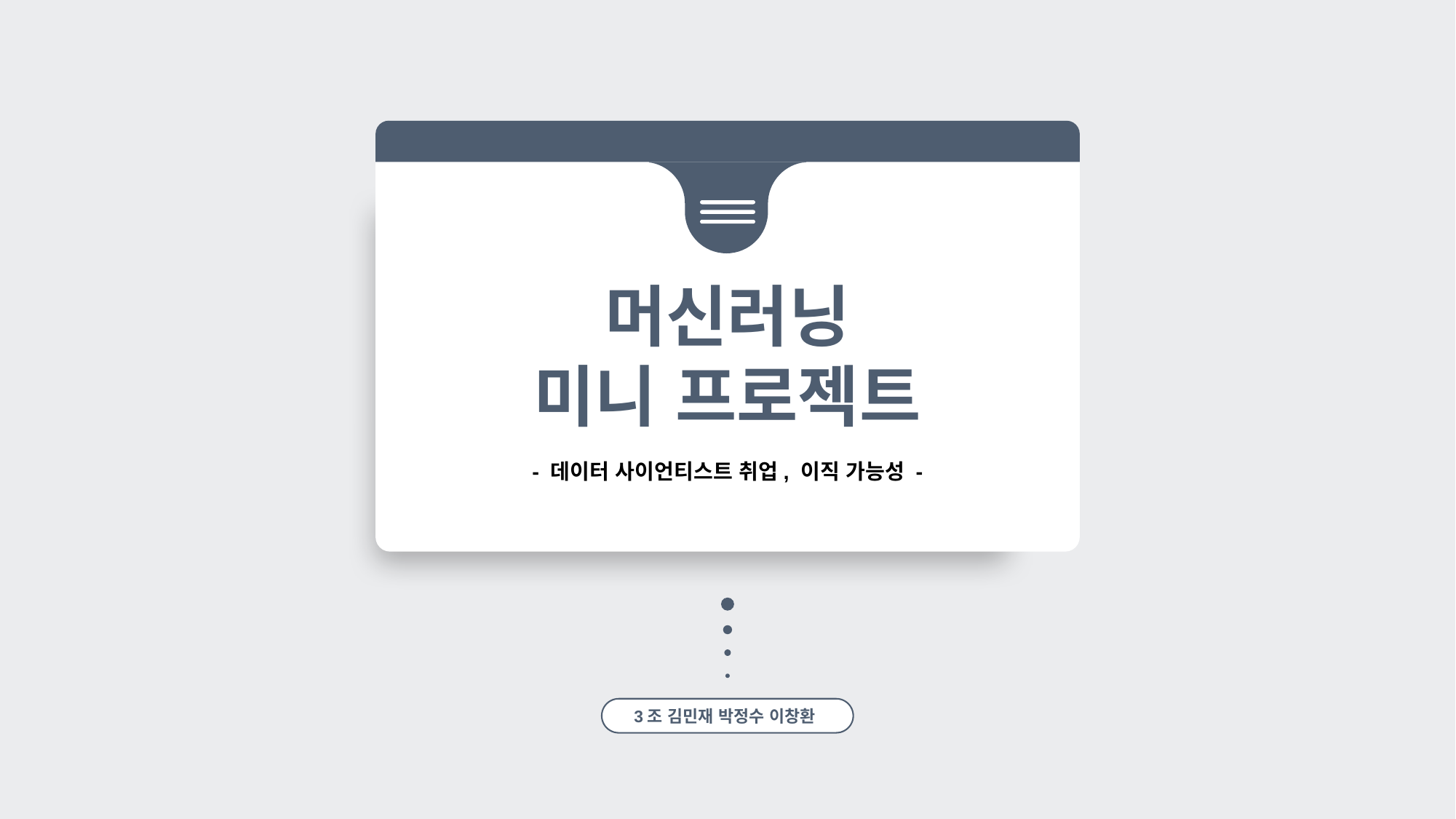

머신러닝
미니 프로젝트

- 데이터 사이언티스트 취업, 이직 가능성 -

3조 김민재 박정수 이창환